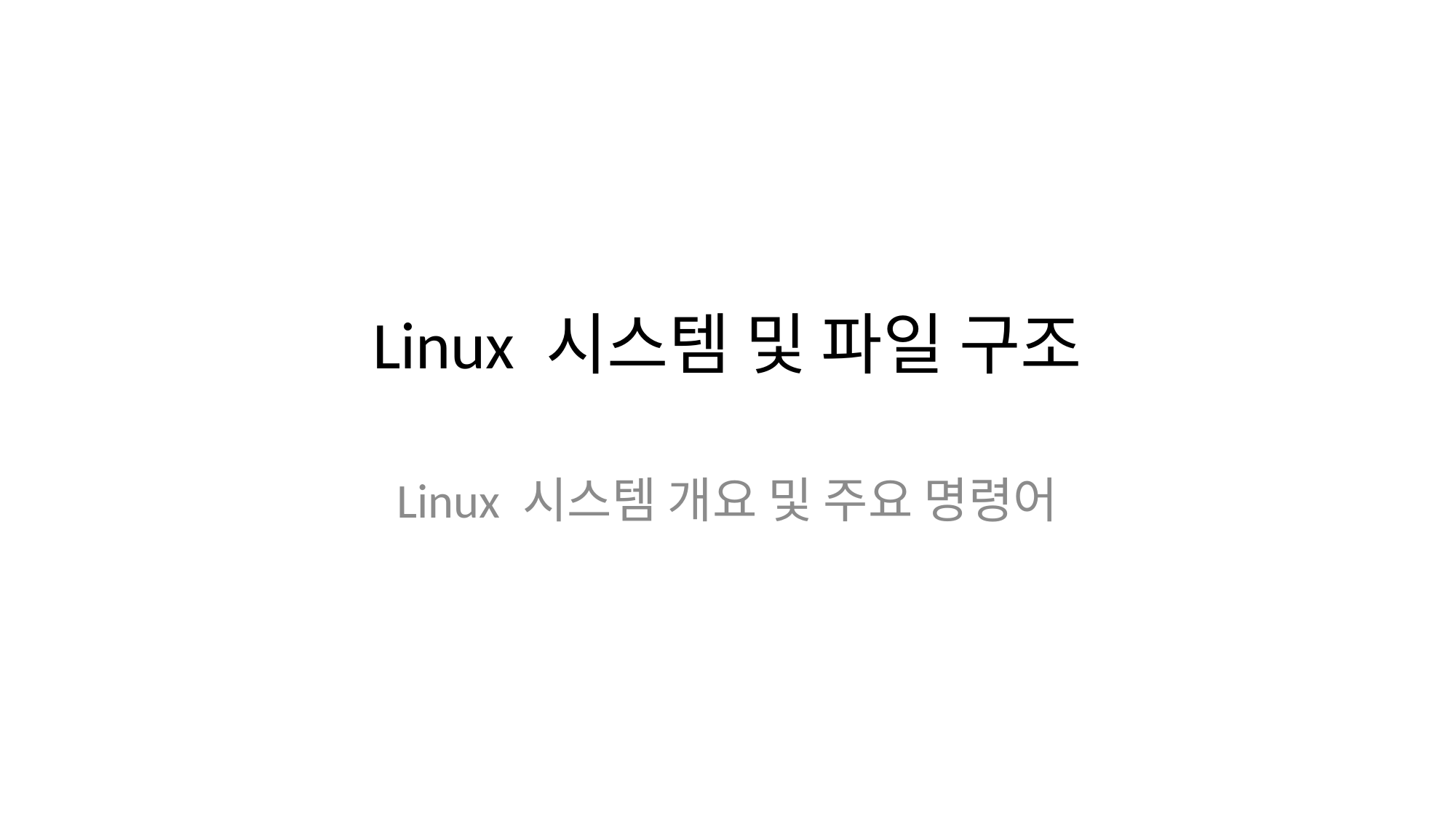

# Linux 시스템 및 파일 구조
Linux 시스템 개요 및 주요 명령어